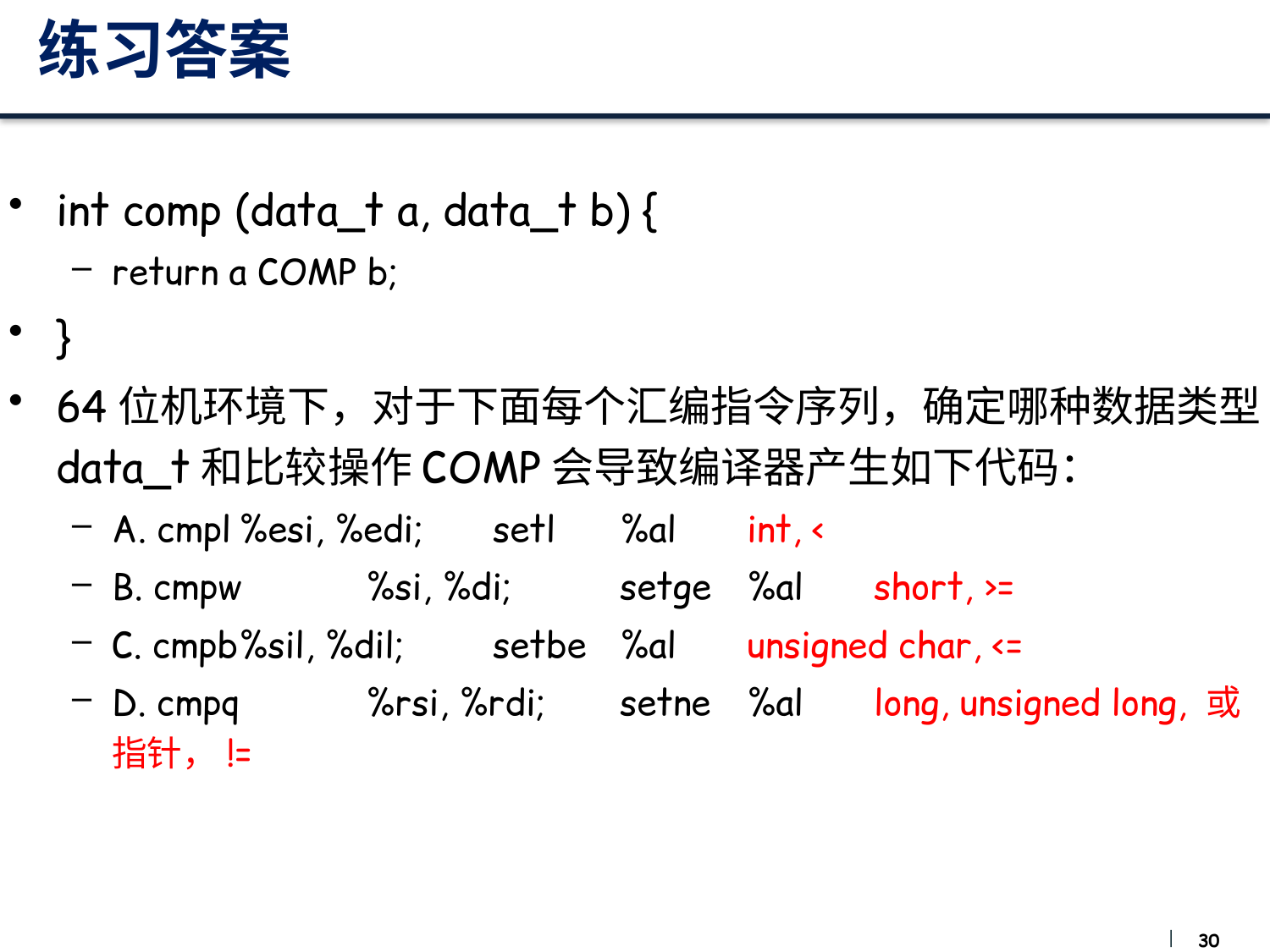

# 练习答案
int comp (data_t a, data_t b) {
return a COMP b;
}
64位机环境下，对于下面每个汇编指令序列，确定哪种数据类型data_t和比较操作COMP会导致编译器产生如下代码：
A. cmpl	%esi, %edi;	setl	%al	int, <
B. cmpw	%si, %di;	setge	%al	short, >=
C. cmpb	%sil, %dil;	setbe	%al	unsigned char, <=
D. cmpq	%rsi, %rdi;	setne	%al	long, unsigned long, 或指针，!=